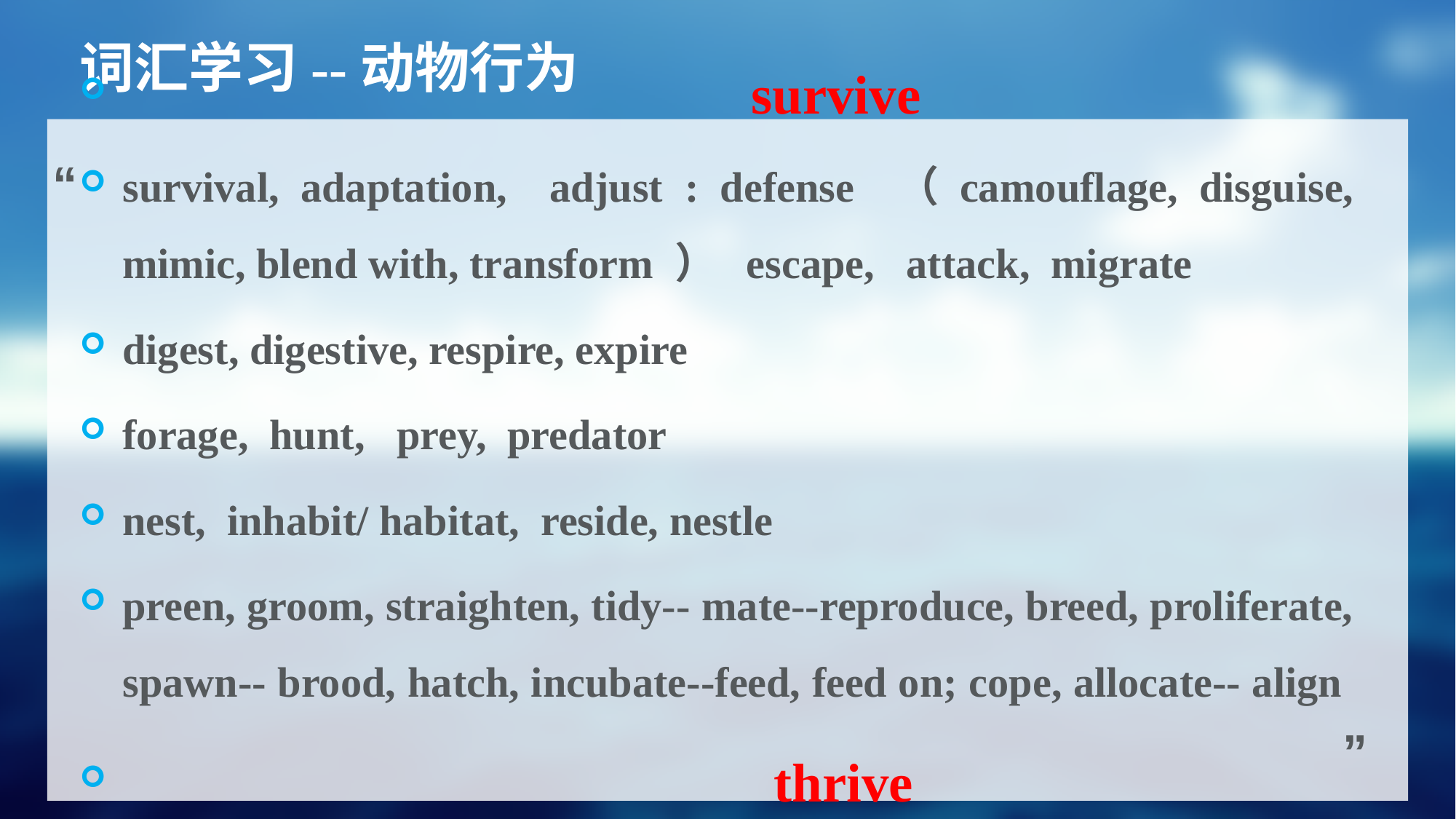

survive
survival, adaptation,  adjust : defense （camouflage, disguise, mimic, blend with, transform ）  escape,   attack,  migrate
digest, digestive, respire, expire
forage,  hunt,   prey,  predator
nest,  inhabit/ habitat,  reside, nestle
preen, groom, straighten, tidy-- mate--reproduce, breed, proliferate, spawn-- brood, hatch, incubate--feed, feed on; cope, allocate-- align
                                                            thrive
# 词汇学习--动物行为
“
”